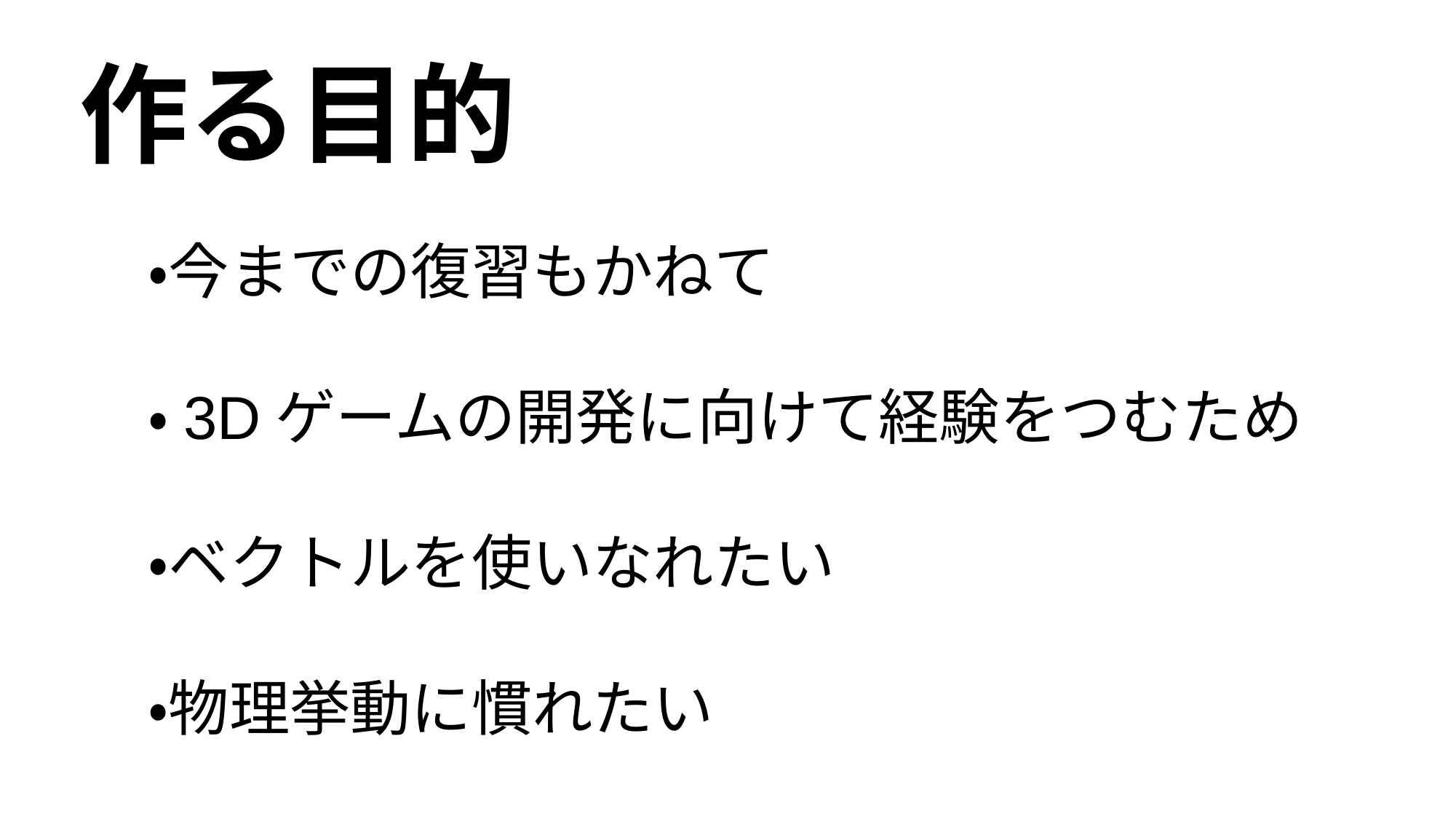

作る目的
・今までの復習もかねて

・3Dゲームの開発に向けて経験をつむため

・ベクトルを使いなれたい

・物理挙動に慣れたい